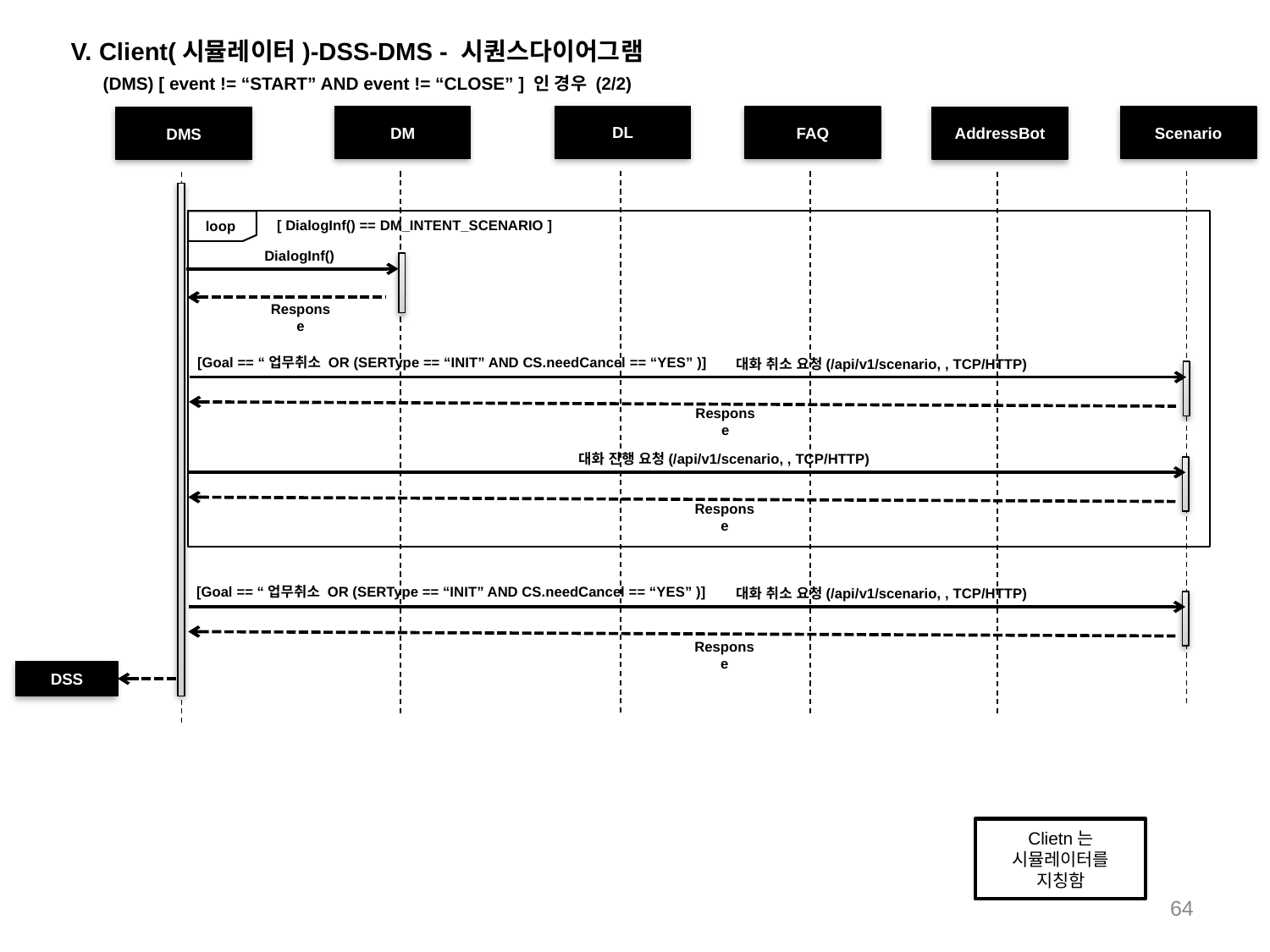

V. Client(시뮬레이터)-DSS-DMS - 시퀀스다이어그램
# (DMS) [ event != “START” AND event != “CLOSE” ] 인 경우 (2/2)
DL
Scenario
DM
FAQ
AddressBot
DMS

[ DialogInf() == DM_INTENT_SCENARIO ]

loop
DialogInf()

Response
[Goal == “업무취소 OR (SERType == “INIT” AND CS.needCancel == “YES” )]
대화 취소 요청(/api/v1/scenario, , TCP/HTTP)

Response
대화 진행 요청(/api/v1/scenario, , TCP/HTTP)

Response
[Goal == “업무취소 OR (SERType == “INIT” AND CS.needCancel == “YES” )]
대화 취소 요청(/api/v1/scenario, , TCP/HTTP)

Response
DSS
Clietn는 시뮬레이터를 지칭함
64